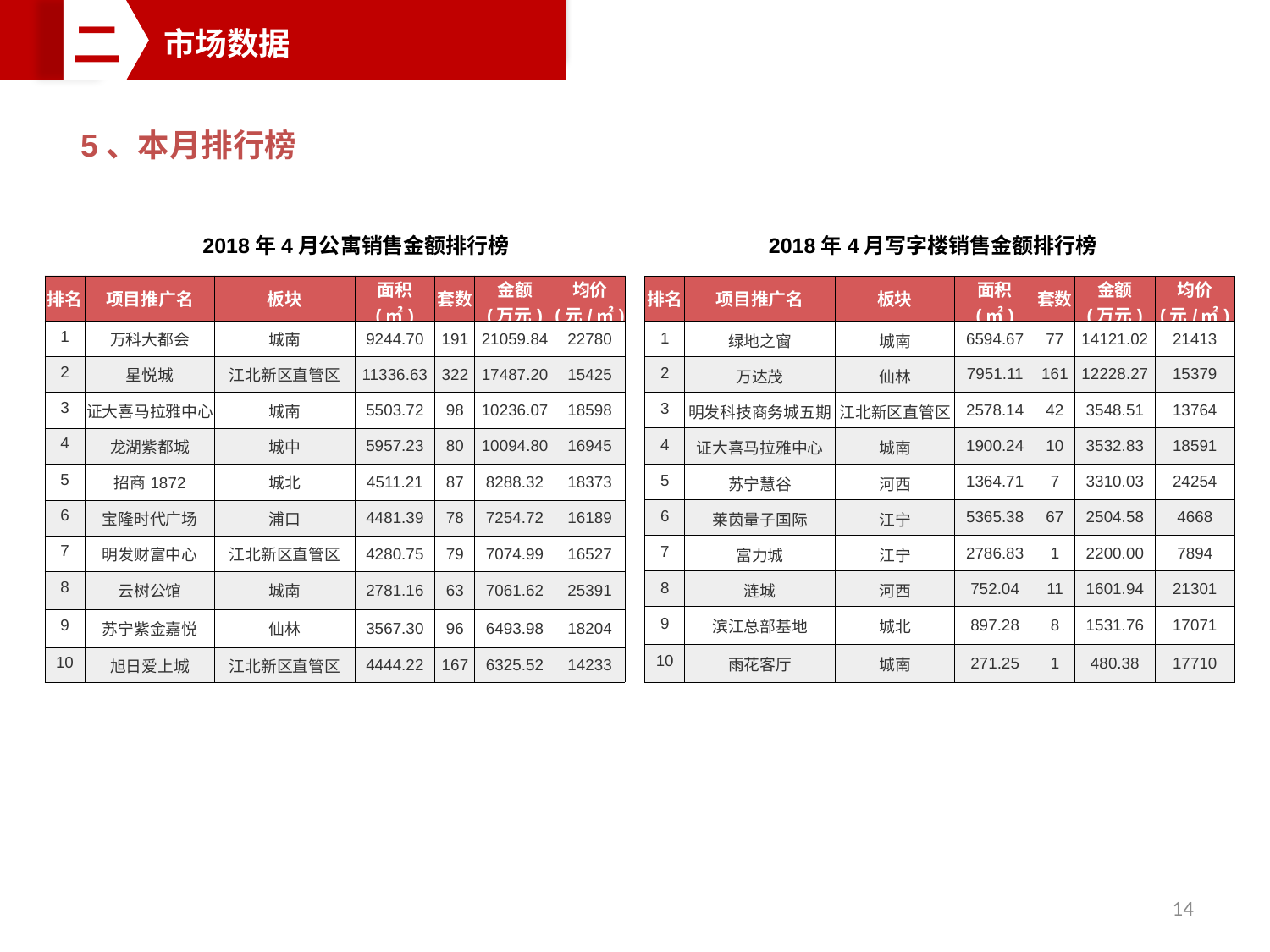

市场数据
二
5、本月排行榜
2018年4月写字楼销售金额排行榜
2018年4月公寓销售金额排行榜
| 排名 | 项目推广名 | 板块 | 面积 (㎡) | 套数 | 金额 (万元) | 均价 (元/㎡) |
| --- | --- | --- | --- | --- | --- | --- |
| 1 | 万科大都会 | 城南 | 9244.70 | 191 | 21059.84 | 22780 |
| 2 | 星悦城 | 江北新区直管区 | 11336.63 | 322 | 17487.20 | 15425 |
| 3 | 证大喜马拉雅中心 | 城南 | 5503.72 | 98 | 10236.07 | 18598 |
| 4 | 龙湖紫都城 | 城中 | 5957.23 | 80 | 10094.80 | 16945 |
| 5 | 招商1872 | 城北 | 4511.21 | 87 | 8288.32 | 18373 |
| 6 | 宝隆时代广场 | 浦口 | 4481.39 | 78 | 7254.72 | 16189 |
| 7 | 明发财富中心 | 江北新区直管区 | 4280.75 | 79 | 7074.99 | 16527 |
| 8 | 云树公馆 | 城南 | 2781.16 | 63 | 7061.62 | 25391 |
| 9 | 苏宁紫金嘉悦 | 仙林 | 3567.30 | 96 | 6493.98 | 18204 |
| 10 | 旭日爱上城 | 江北新区直管区 | 4444.22 | 167 | 6325.52 | 14233 |
| 排名 | 项目推广名 | 板块 | 面积 (㎡) | 套数 | 金额 (万元) | 均价 (元/㎡) |
| --- | --- | --- | --- | --- | --- | --- |
| 1 | 绿地之窗 | 城南 | 6594.67 | 77 | 14121.02 | 21413 |
| 2 | 万达茂 | 仙林 | 7951.11 | 161 | 12228.27 | 15379 |
| 3 | 明发科技商务城五期 | 江北新区直管区 | 2578.14 | 42 | 3548.51 | 13764 |
| 4 | 证大喜马拉雅中心 | 城南 | 1900.24 | 10 | 3532.83 | 18591 |
| 5 | 苏宁慧谷 | 河西 | 1364.71 | 7 | 3310.03 | 24254 |
| 6 | 莱茵量子国际 | 江宁 | 5365.38 | 67 | 2504.58 | 4668 |
| 7 | 富力城 | 江宁 | 2786.83 | 1 | 2200.00 | 7894 |
| 8 | 涟城 | 河西 | 752.04 | 11 | 1601.94 | 21301 |
| 9 | 滨江总部基地 | 城北 | 897.28 | 8 | 1531.76 | 17071 |
| 10 | 雨花客厅 | 城南 | 271.25 | 1 | 480.38 | 17710 |
14